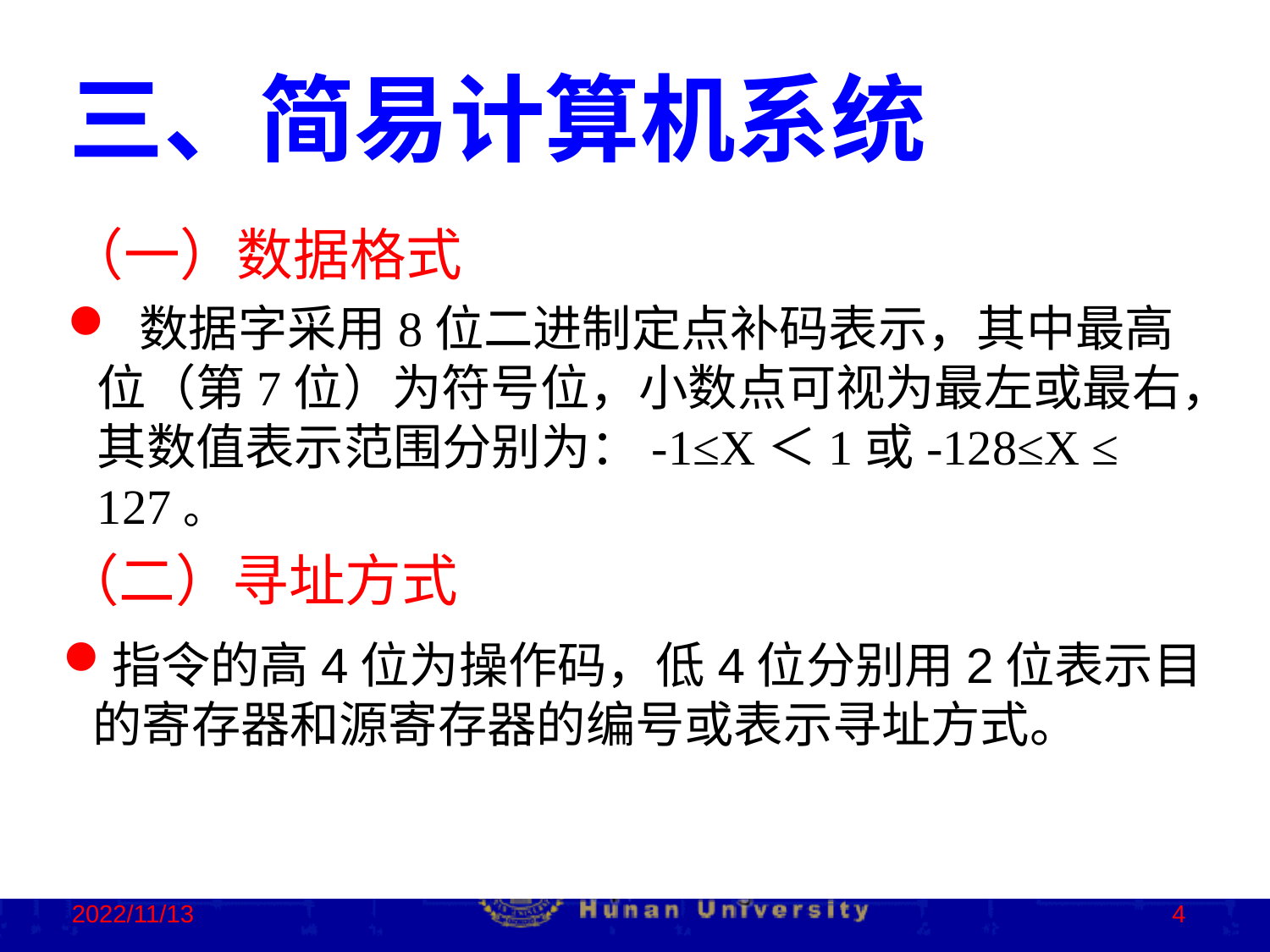

三、简易计算机系统

（一）数据格式
 数据字采用8位二进制定点补码表示，其中最高位（第7位）为符号位，小数点可视为最左或最右，其数值表示范围分别为：-1≤X＜1或-128≤X ≤ 127。
（二）寻址方式
指令的高4位为操作码，低4位分别用2位表示目的寄存器和源寄存器的编号或表示寻址方式。
2022/11/13
4